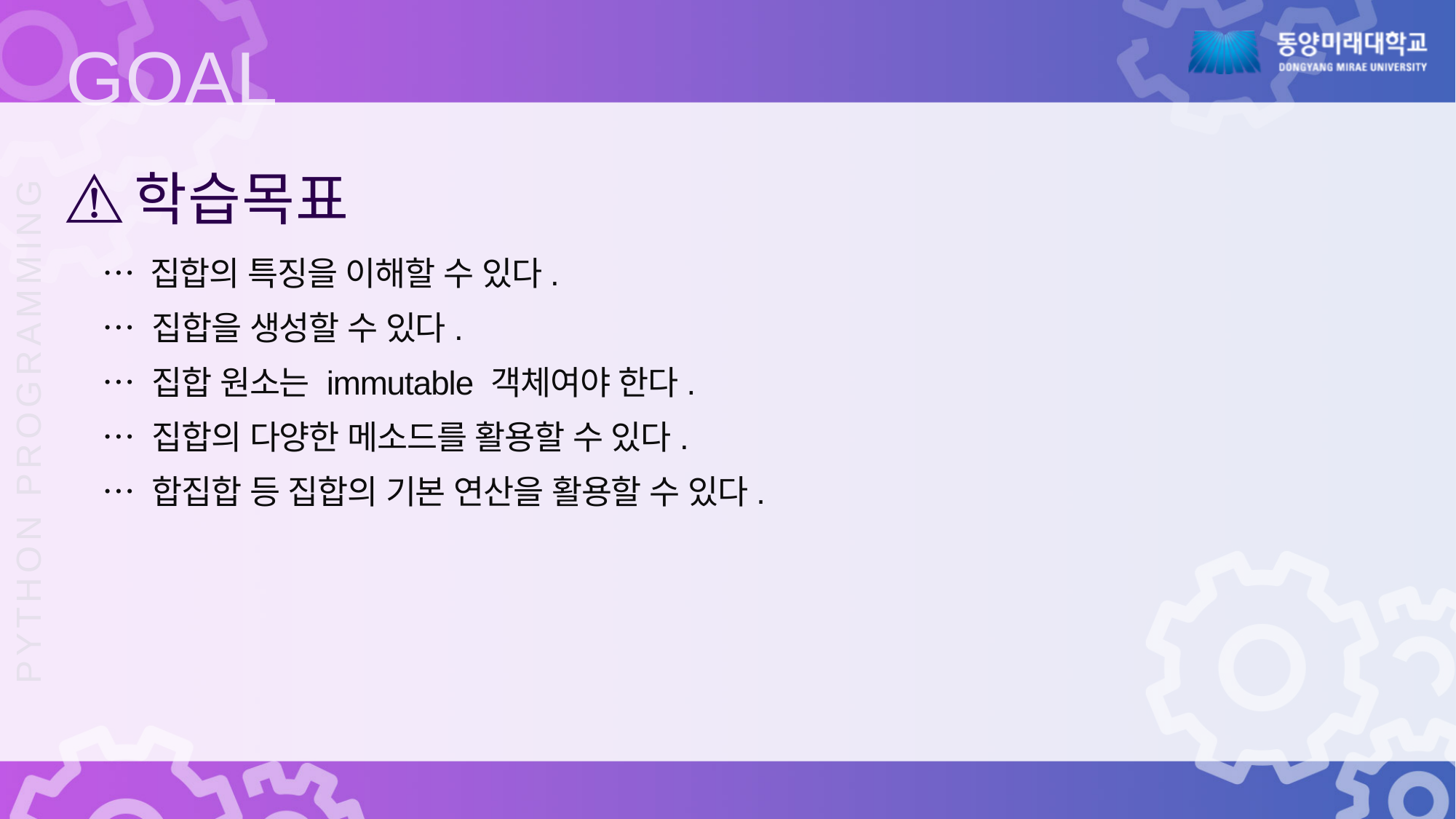

학습목표
… 집합의 특징을 이해할 수 있다.
… 집합을 생성할 수 있다.
… 집합 원소는 immutable 객체여야 한다.
… 집합의 다양한 메소드를 활용할 수 있다.
… 합집합 등 집합의 기본 연산을 활용할 수 있다.